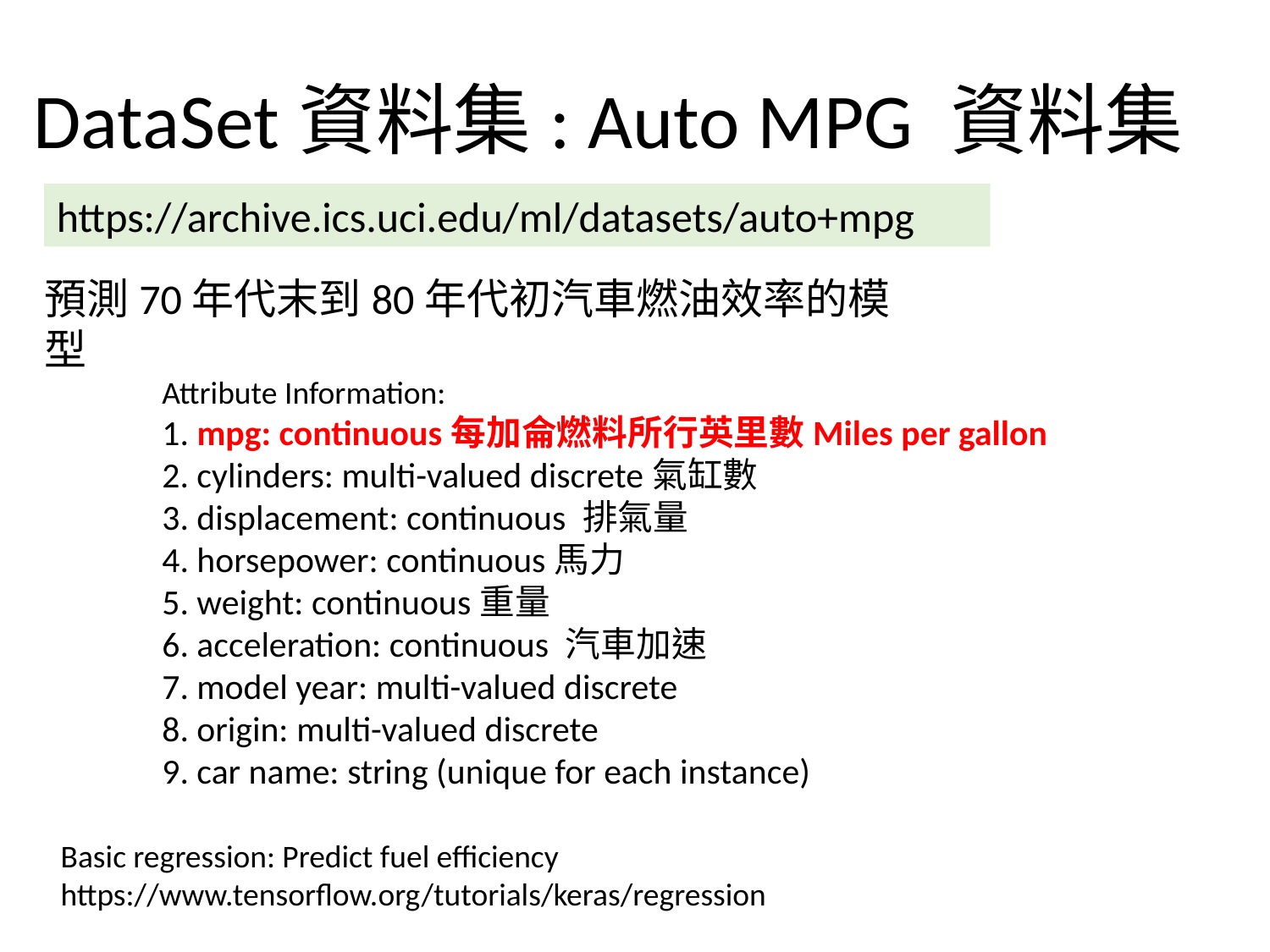

# DataSet資料集: Auto MPG 資料集
https://archive.ics.uci.edu/ml/datasets/auto+mpg
預測70年代末到80年代初汽車燃油效率的模型
Attribute Information:
1. mpg: continuous每加侖燃料所行英里數Miles per gallon
2. cylinders: multi-valued discrete氣缸數
3. displacement: continuous 排氣量
4. horsepower: continuous馬力
5. weight: continuous重量
6. acceleration: continuous 汽車加速
7. model year: multi-valued discrete
8. origin: multi-valued discrete
9. car name: string (unique for each instance)
Basic regression: Predict fuel efficiency
https://www.tensorflow.org/tutorials/keras/regression